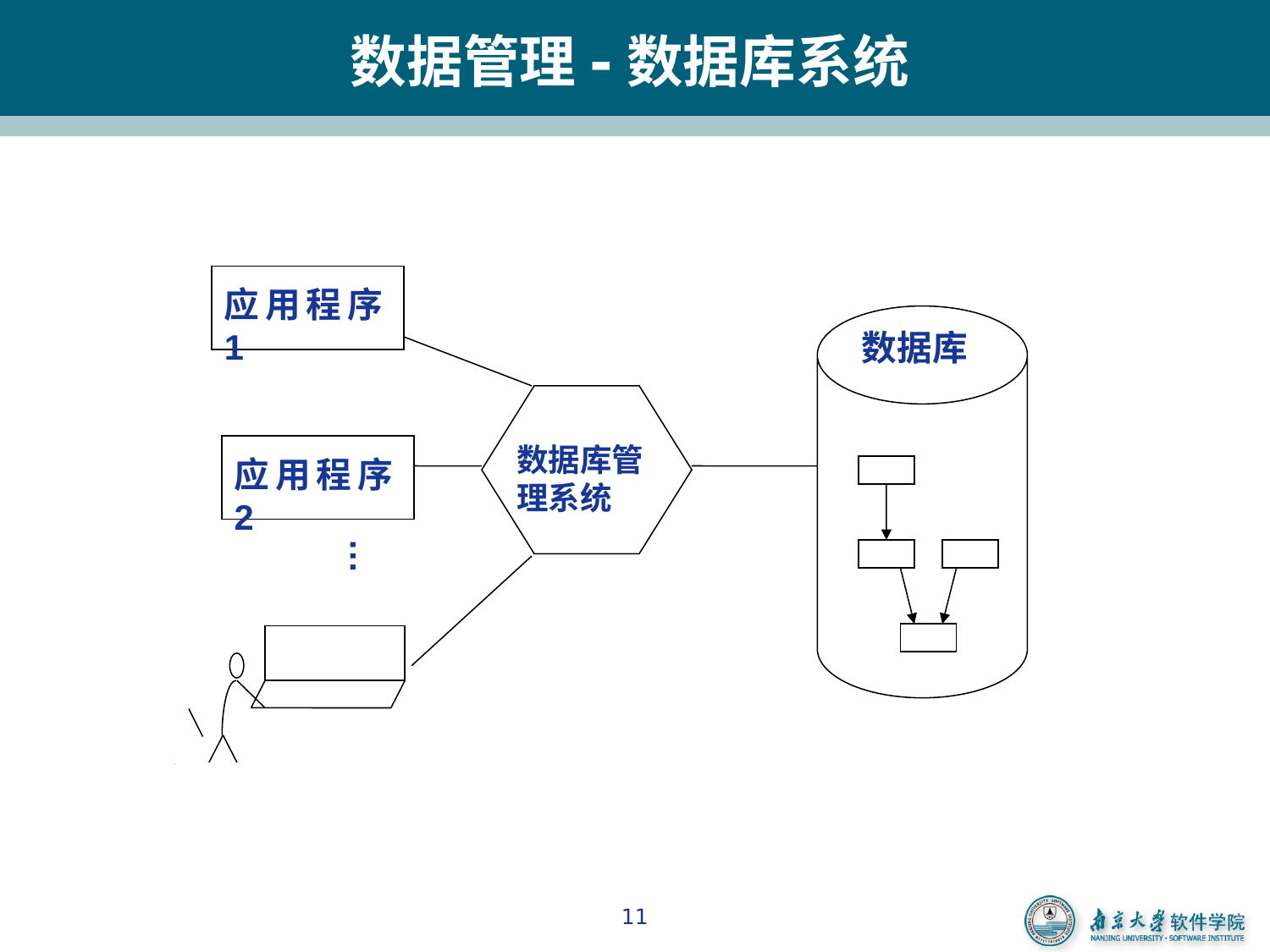

# 数据管理-数据库系统
应用程序1

数据库

数据库管理系统
应用程序2

…

11